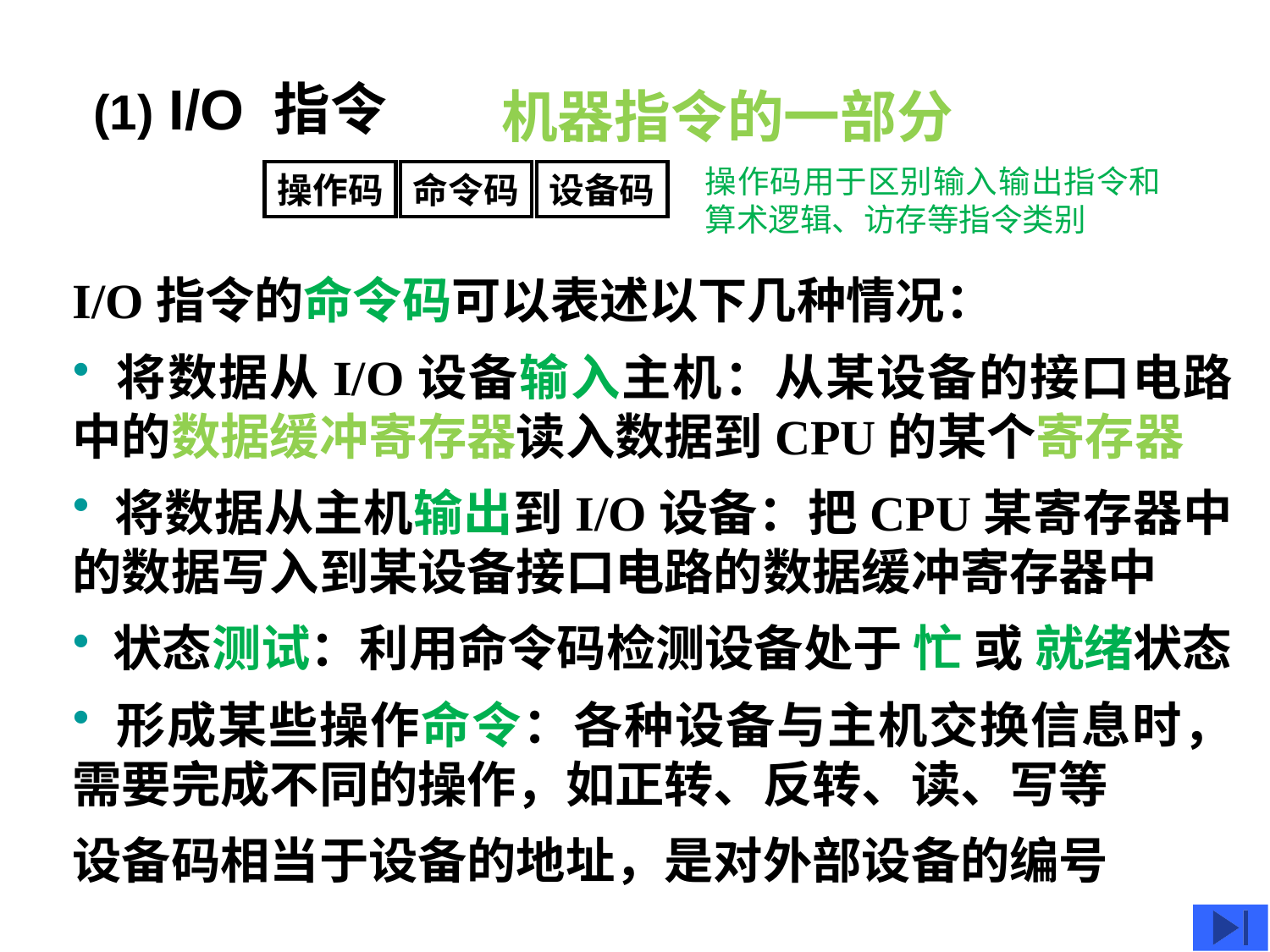

(1) I/O 指令
机器指令的一部分
操作码
命令码
设备码
I/O指令的命令码可以表述以下几种情况：
 将数据从I/O设备输入主机：从某设备的接口电路中的数据缓冲寄存器读入数据到CPU的某个寄存器
 将数据从主机输出到I/O设备：把CPU某寄存器中的数据写入到某设备接口电路的数据缓冲寄存器中
 状态测试：利用命令码检测设备处于 忙 或 就绪状态
 形成某些操作命令：各种设备与主机交换信息时，需要完成不同的操作，如正转、反转、读、写等
设备码相当于设备的地址，是对外部设备的编号
操作码用于区别输入输出指令和算术逻辑、访存等指令类别